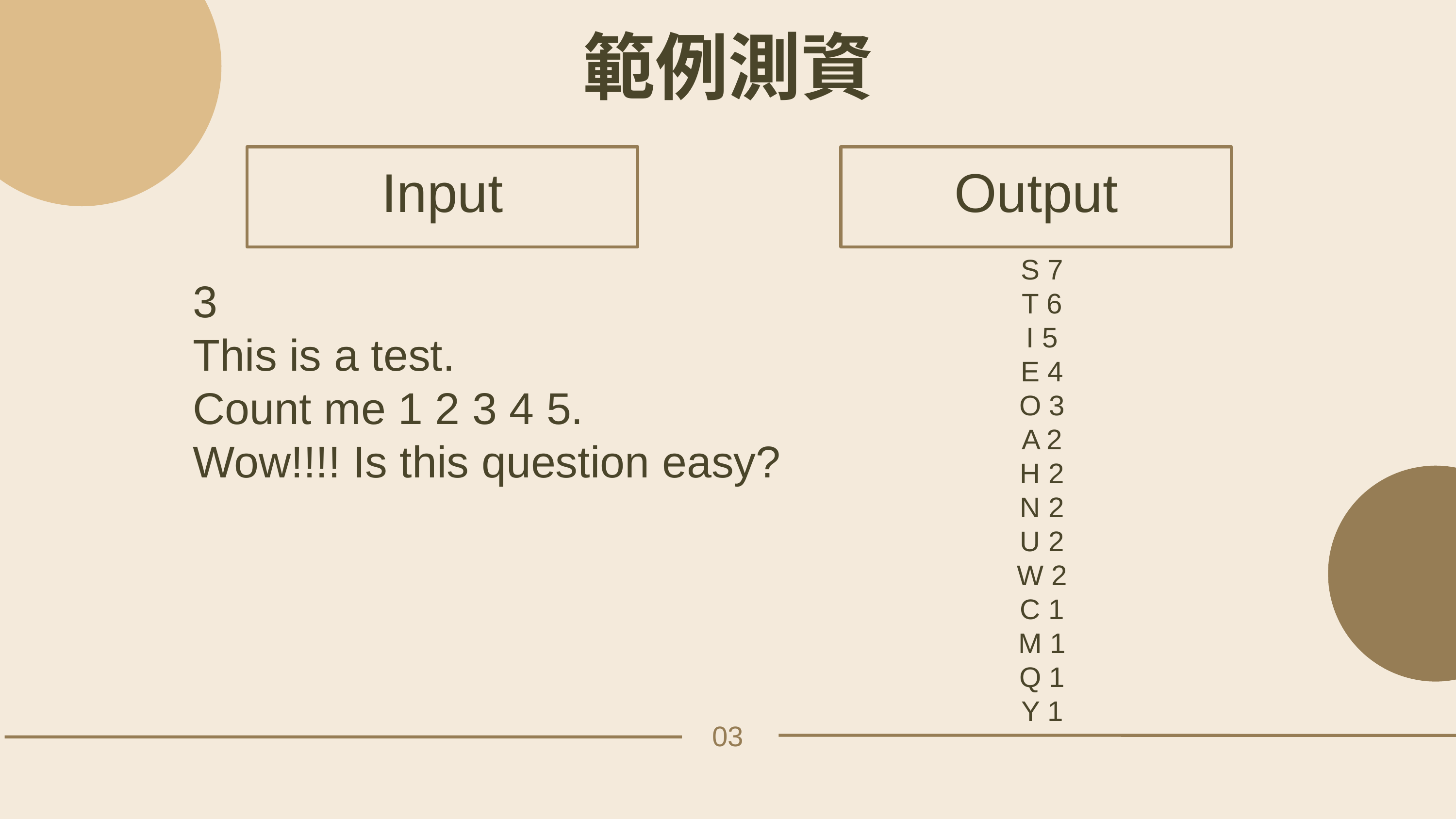

範例測資

Input
Output
S 7
T 6
I 5
E 4
O 3
A 2
H 2
N 2
U 2
W 2
C 1
M 1
Q 1
Y 1
3
This is a test.
Count me 1 2 3 4 5.
Wow!!!! Is this question easy?

03